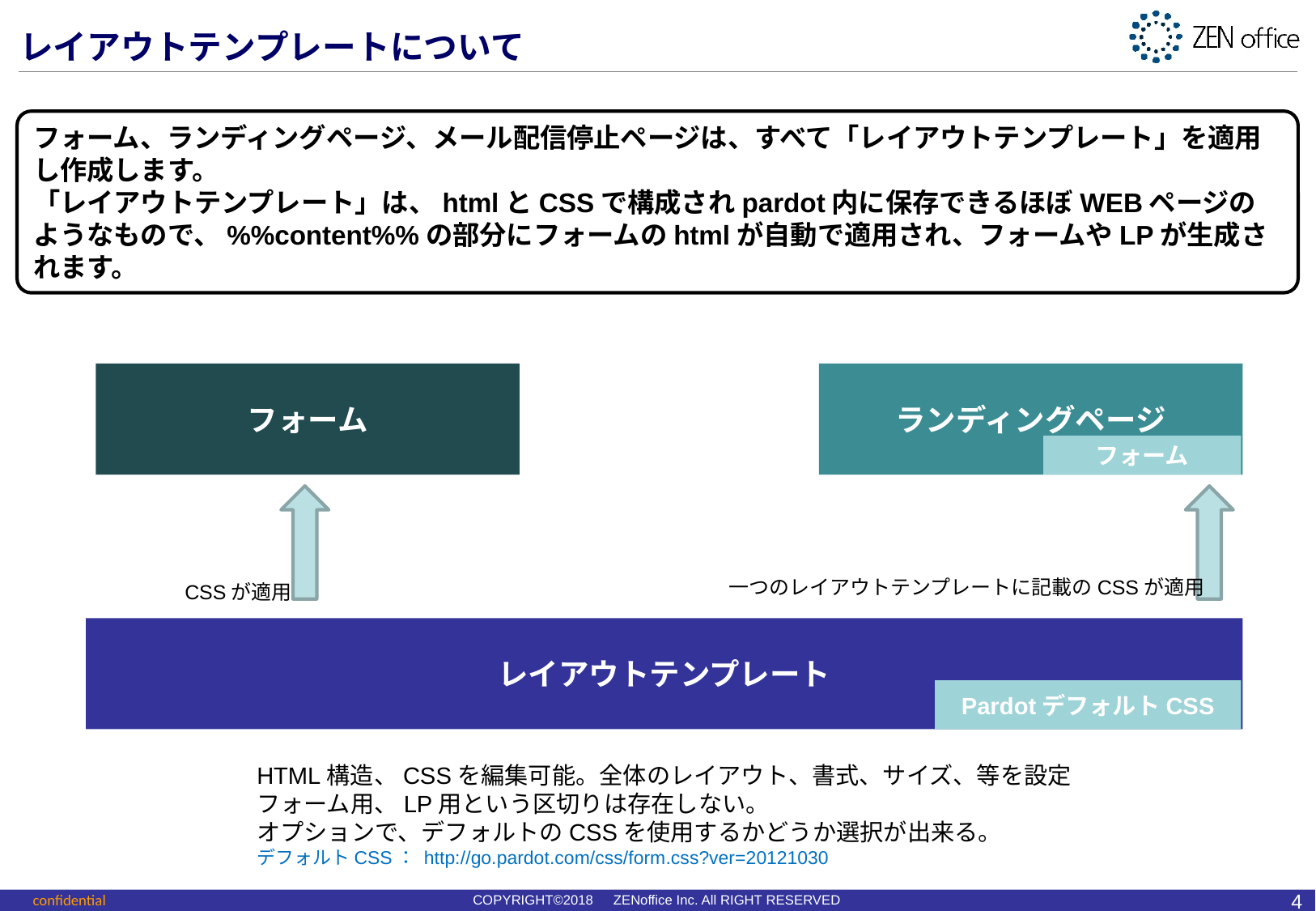

レイアウトテンプレートについて
フォーム、ランディングページ、メール配信停止ページは、すべて「レイアウトテンプレート」を適用
し作成します。
「レイアウトテンプレート」は、htmlとCSSで構成されpardot内に保存できるほぼWEBページのようなもので、%%content%%の部分にフォームのhtmlが自動で適用され、フォームやLPが生成されます。
フォーム
ランディングページ
フォーム

一つのレイアウトテンプレートに記載のCSSが適用
CSSが適用
レイアウトテンプレート
PardotデフォルトCSS
HTML構造、CSSを編集可能。全体のレイアウト、書式、サイズ、等を設定
フォーム用、LP用という区切りは存在しない。
オプションで、デフォルトのCSSを使用するかどうか選択が出来る。
デフォルトCSS： http://go.pardot.com/css/form.css?ver=20121030